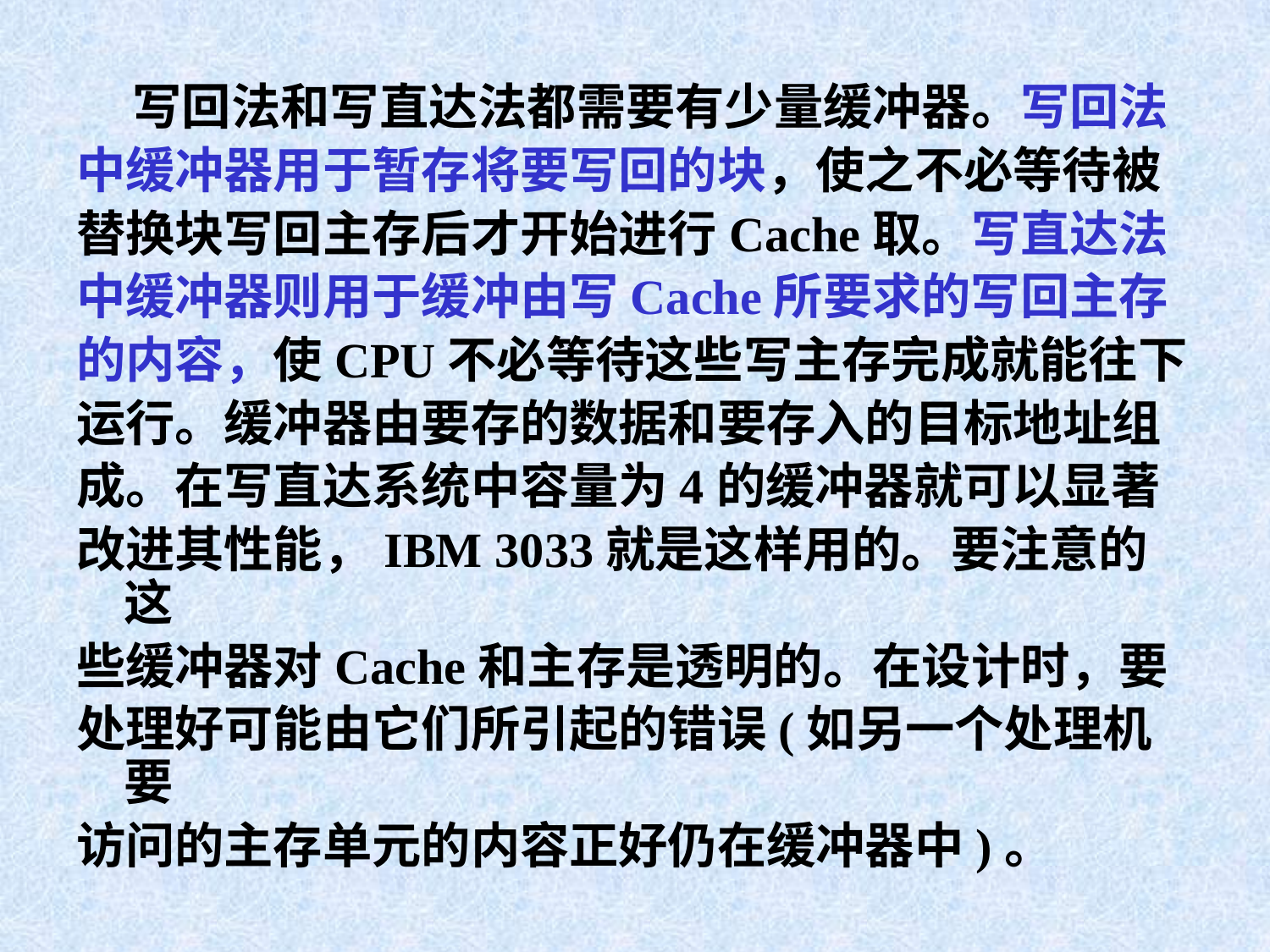

写回法和写直达法都需要有少量缓冲器。写回法
中缓冲器用于暂存将要写回的块，使之不必等待被
替换块写回主存后才开始进行Cache取。写直达法
中缓冲器则用于缓冲由写Cache所要求的写回主存
的内容，使CPU不必等待这些写主存完成就能往下
运行。缓冲器由要存的数据和要存入的目标地址组
成。在写直达系统中容量为4的缓冲器就可以显著
改进其性能，IBM 3033就是这样用的。要注意的这
些缓冲器对Cache和主存是透明的。在设计时，要
处理好可能由它们所引起的错误(如另一个处理机要
访问的主存单元的内容正好仍在缓冲器中)。